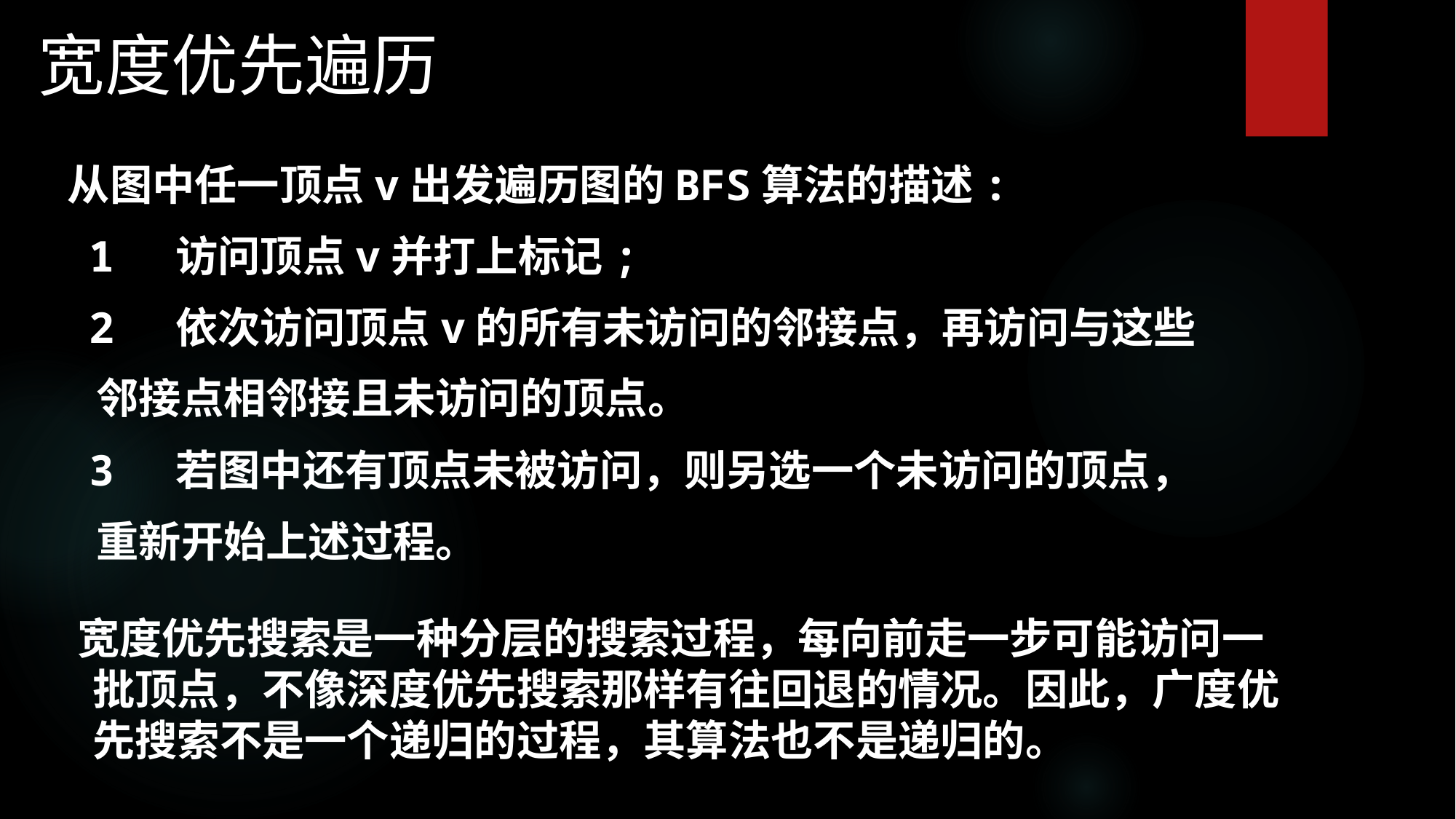

宽度优先遍历
  从图中任一顶点v出发遍历图的BFS算法的描述:
  1  访问顶点v并打上标记;
  2  依次访问顶点v的所有未访问的邻接点，再访问与这些
     邻接点相邻接且未访问的顶点。
  3  若图中还有顶点未被访问，则另选一个未访问的顶点，
     重新开始上述过程。
   宽度优先搜索是一种分层的搜索过程，每向前走一步可能访问一批顶点，不像深度优先搜索那样有往回退的情况。因此，广度优先搜索不是一个递归的过程，其算法也不是递归的。